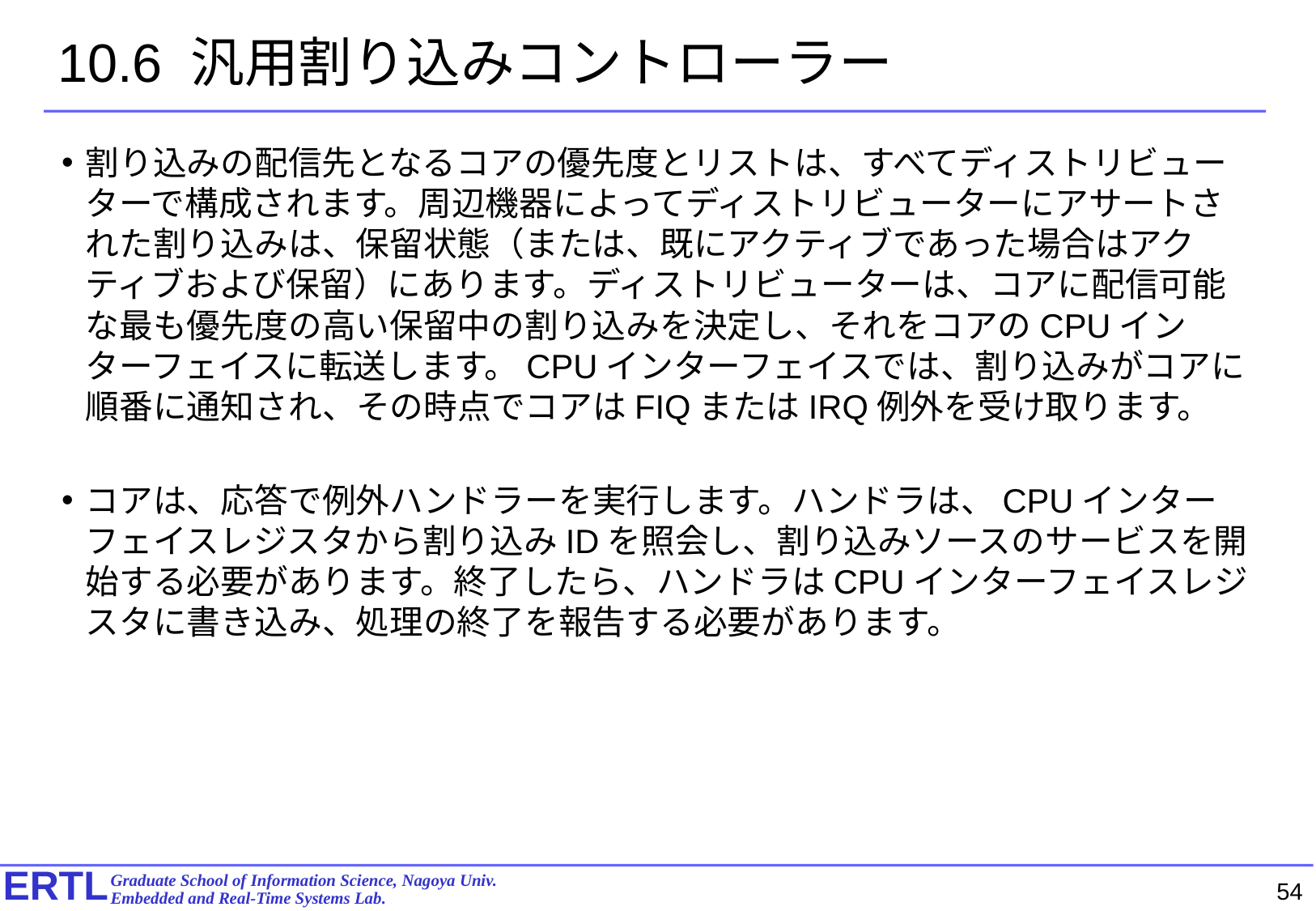

# 10.6 汎用割り込みコントローラー
割り込みの配信先となるコアの優先度とリストは、すべてディストリビューターで構成されます。周辺機器によってディストリビューターにアサートされた割り込みは、保留状態（または、既にアクティブであった場合はアクティブおよび保留）にあります。ディストリビューターは、コアに配信可能な最も優先度の高い保留中の割り込みを決定し、それをコアのCPUインターフェイスに転送します。CPUインターフェイスでは、割り込みがコアに順番に通知され、その時点でコアはFIQまたはIRQ例外を受け取ります。

コアは、応答で例外ハンドラーを実行します。ハンドラは、CPUインターフェイスレジスタから割り込みIDを照会し、割り込みソースのサービスを開始する必要があります。終了したら、ハンドラはCPUインターフェイスレジスタに書き込み、処理の終了を報告する必要があります。
54